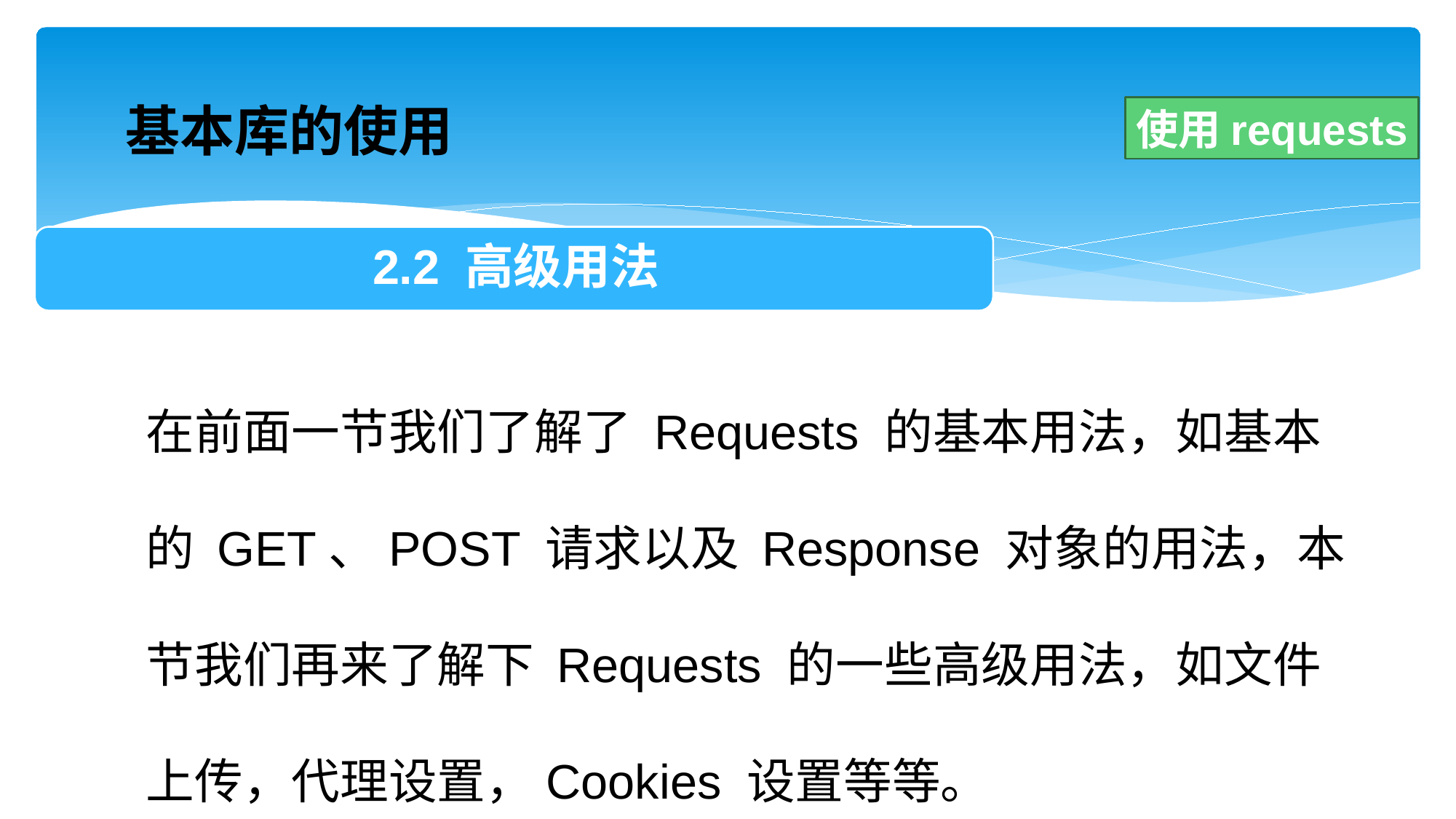

基本库的使用
使用requests
2.2 高级用法
在前面一节我们了解了 Requests 的基本用法，如基本的 GET、POST 请求以及 Response 对象的用法，本节我们再来了解下 Requests 的一些高级用法，如文件上传，代理设置，Cookies 设置等等。